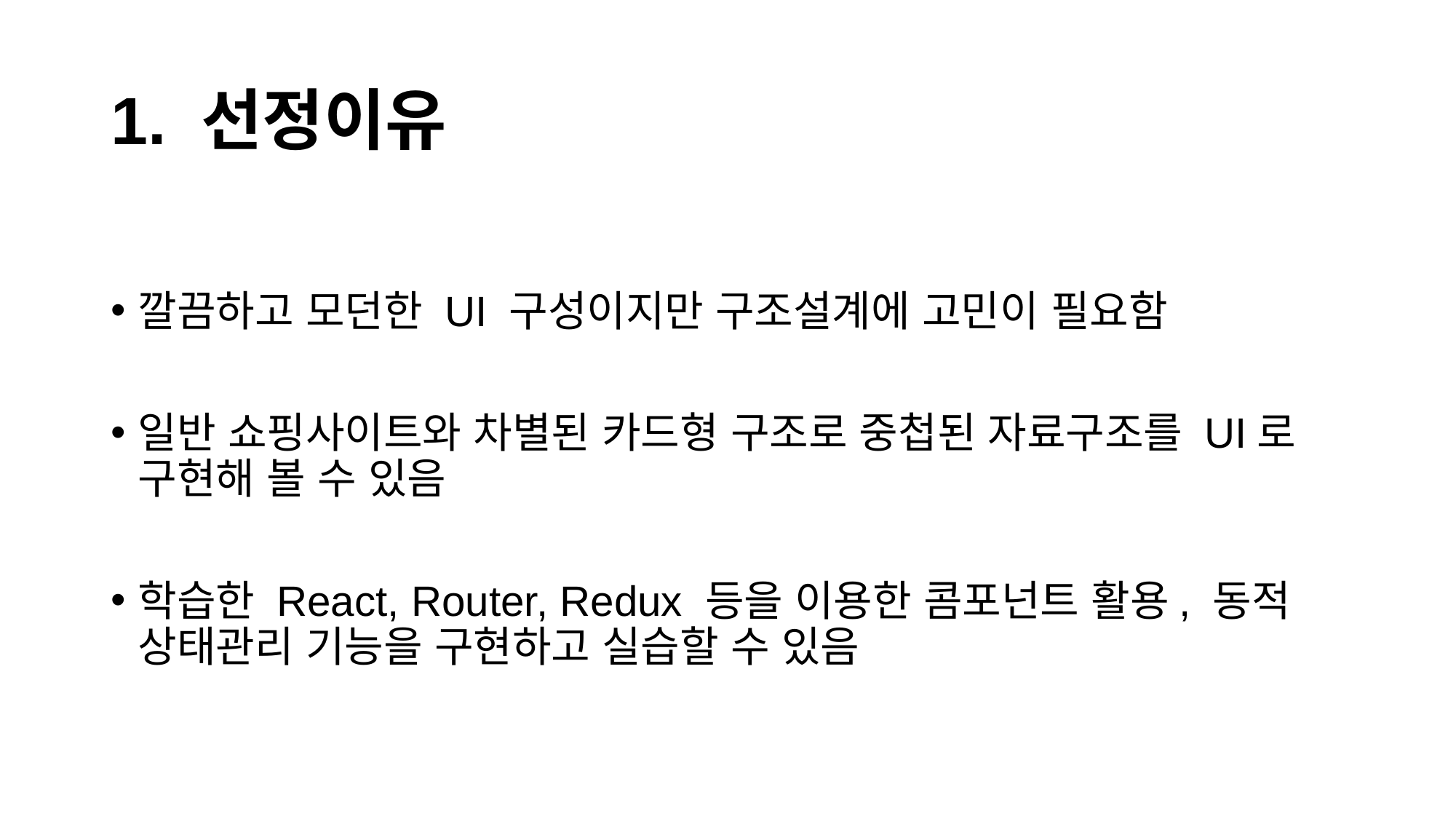

# 1. 선정이유

깔끔하고 모던한 UI 구성이지만 구조설계에 고민이 필요함

일반 쇼핑사이트와 차별된 카드형 구조로 중첩된 자료구조를 UI로 구현해 볼 수 있음

학습한 React, Router, Redux 등을 이용한 콤포넌트 활용, 동적 상태관리 기능을 구현하고 실습할 수 있음